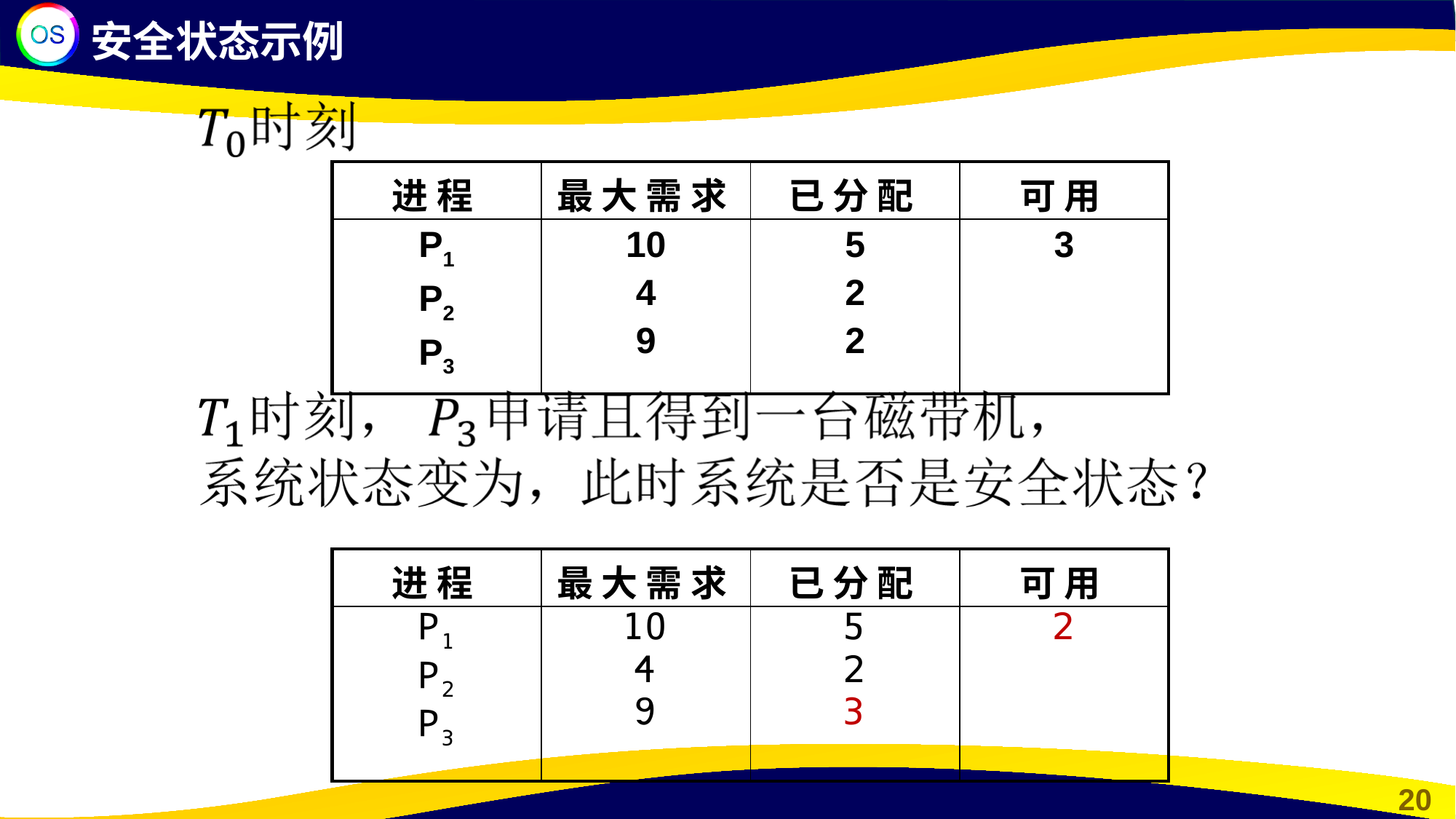

安全状态示例

| 进 程 | 最 大 需 求 | 已 分 配 | 可 用 |
| --- | --- | --- | --- |
| P1 P2 P3 | 10 4 9 | 5 2 2 | 3 |

| 进 程 | 最 大 需 求 | 已 分 配 | 可 用 |
| --- | --- | --- | --- |
| P1 P2 P3 | 10 4 9 | 5 2 3 | 2 |